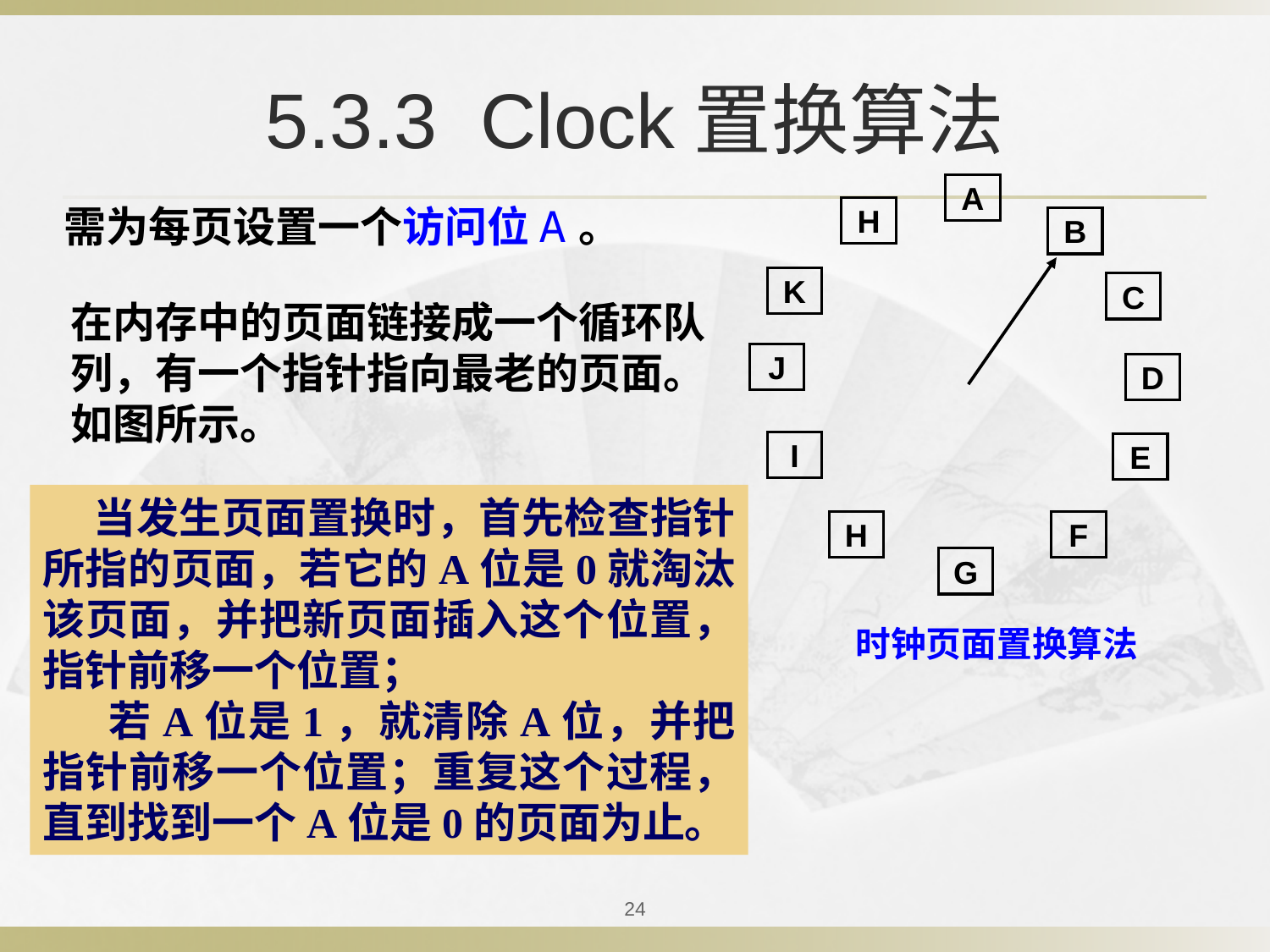

# 5.3.3  Clock置换算法

需为每页设置一个访问位A。
A
H
B

K
C
J
D
I
E
H
F
G
 时钟页面置换算法
在内存中的页面链接成一个循环队列，有一个指针指向最老的页面。如图所示。
    当发生页面置换时，首先检查指针所指的页面，若它的A位是0就淘汰该页面，并把新页面插入这个位置，指针前移一个位置；
     若A位是1，就清除A位，并把指针前移一个位置；重复这个过程，直到找到一个A位是0的页面为止。
24